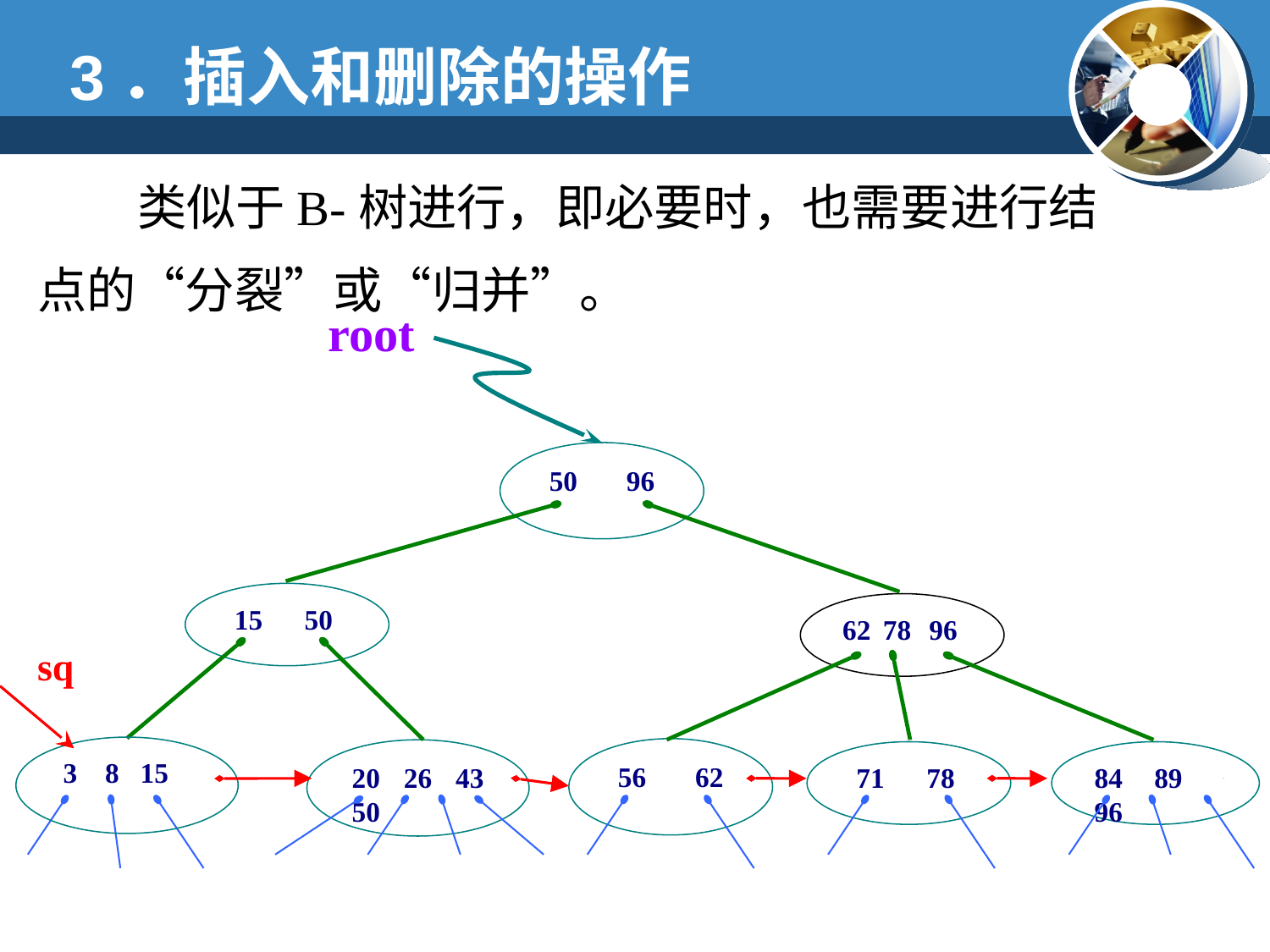

3．插入和删除的操作
        类似于B-树进行，即必要时，也需要进行结点的“分裂”或“归并”。
root

 50       96

 15      50
62   78    96
sq

 56       62
20 26 43 50
 71      78
84   89    96
 3    8   15